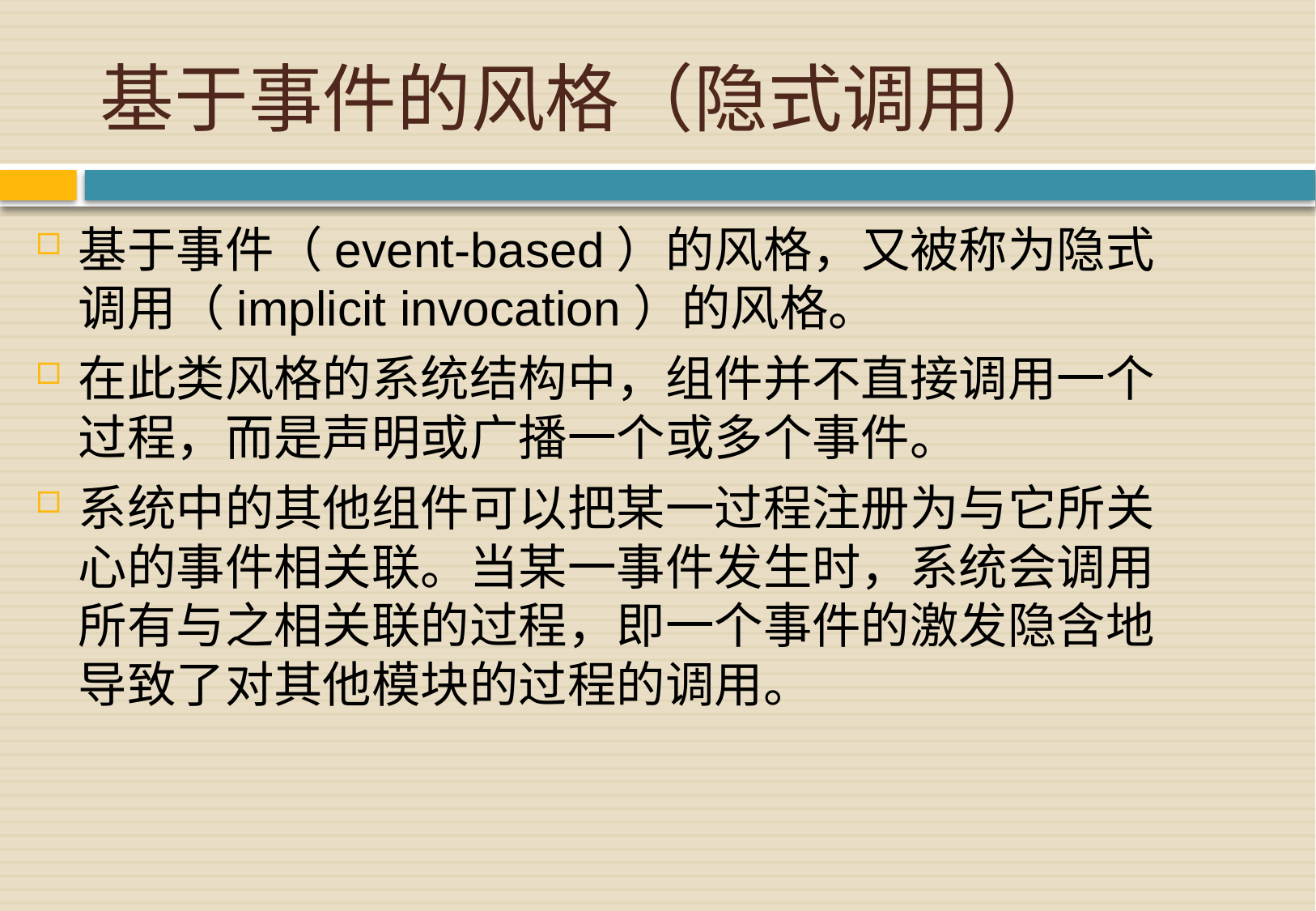

# 基于事件的风格（隐式调用）
基于事件（event-based）的风格，又被称为隐式调用（implicit invocation）的风格。
在此类风格的系统结构中，组件并不直接调用一个过程，而是声明或广播一个或多个事件。
系统中的其他组件可以把某一过程注册为与它所关心的事件相关联。当某一事件发生时，系统会调用所有与之相关联的过程，即一个事件的激发隐含地导致了对其他模块的过程的调用。